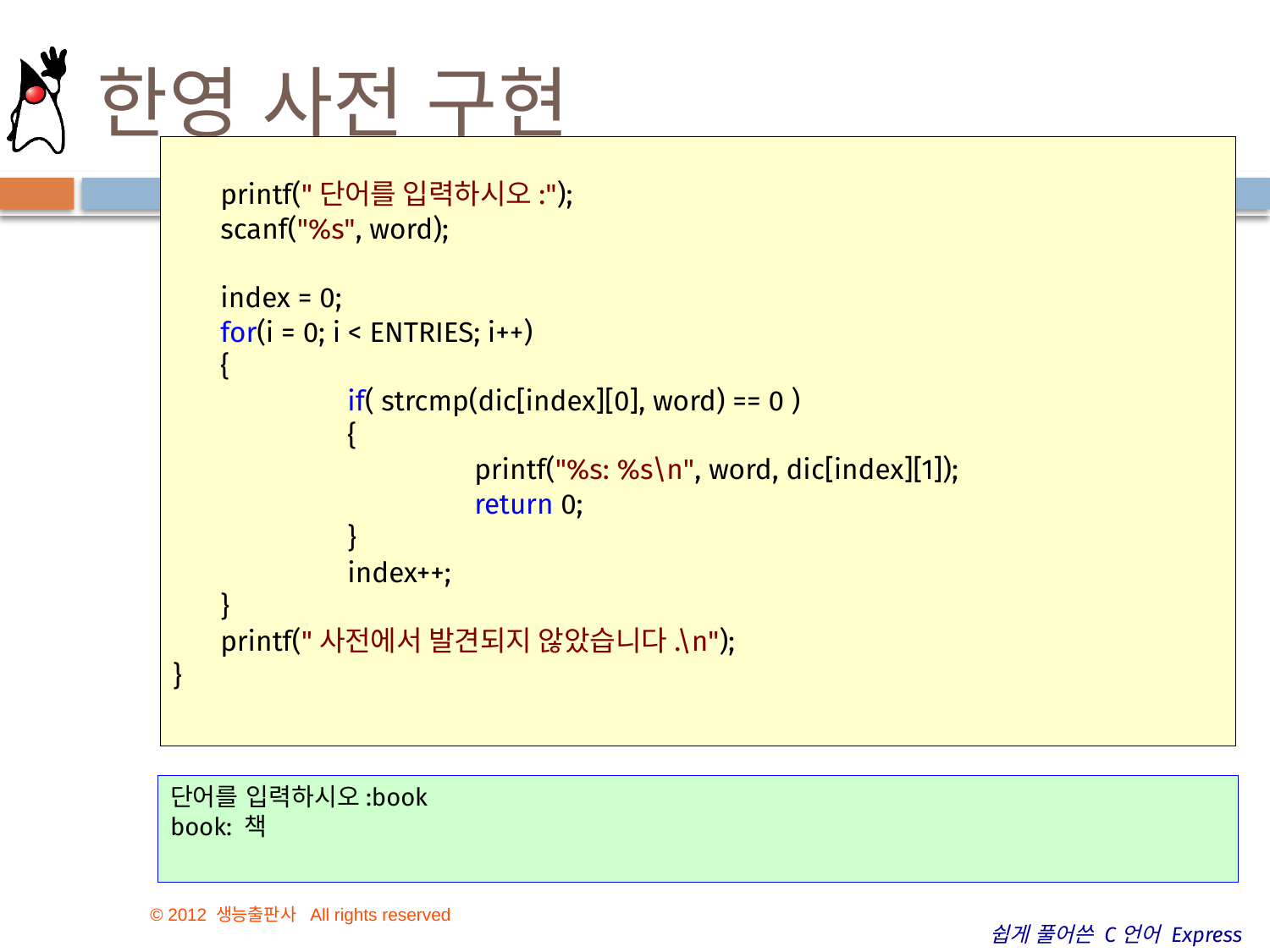

# 한영 사전 구현

	printf("단어를 입력하시오:");
	scanf("%s", word);

	index = 0;
	for(i = 0; i < ENTRIES; i++)
	{
		if( strcmp(dic[index][0], word) == 0 )
		{
			printf("%s: %s\n", word, dic[index][1]);
			return 0;
		}
		index++;
	}
	printf("사전에서 발견되지 않았습니다.\n");
}
단어를 입력하시오:book
book: 책